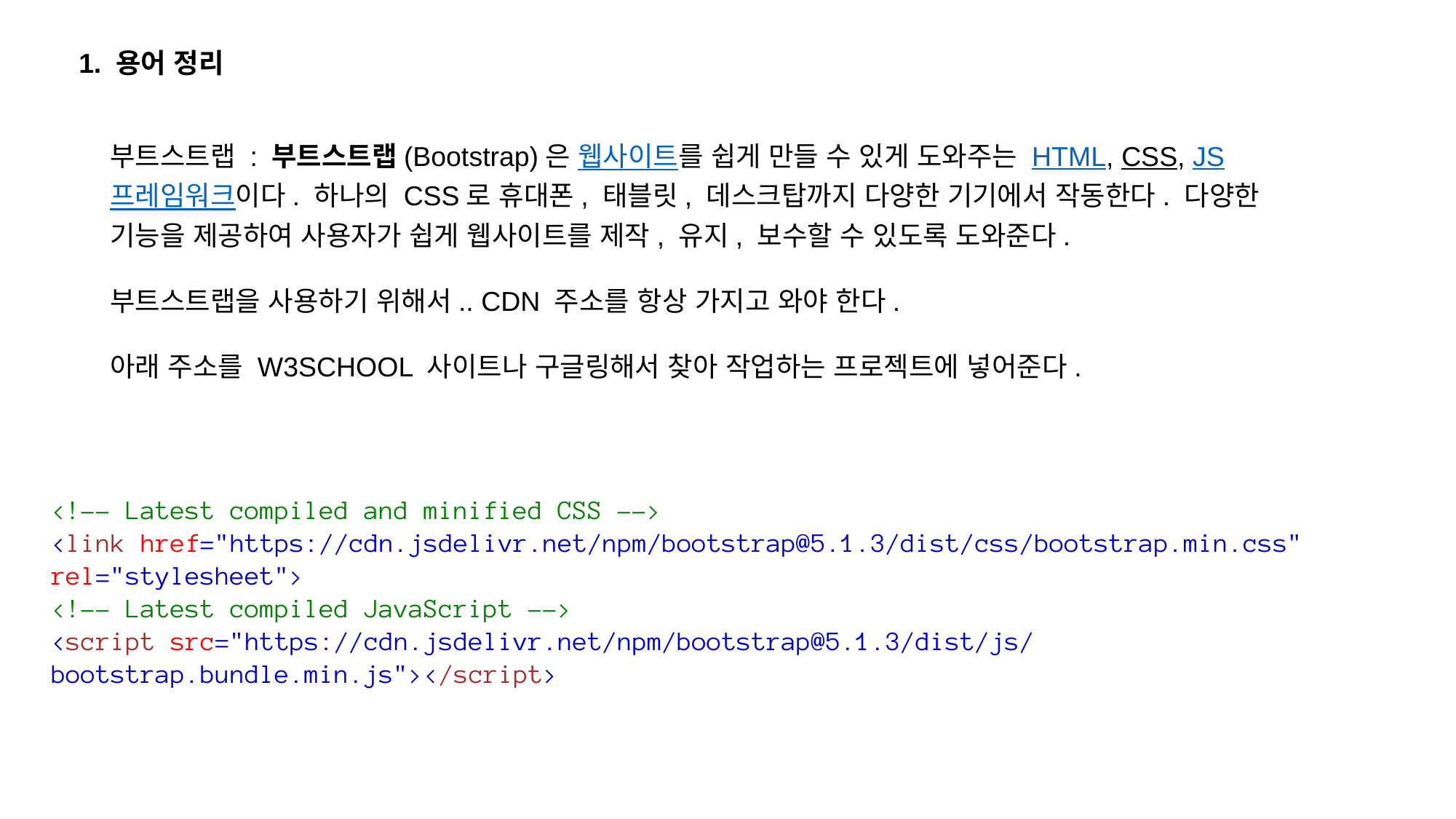

1. 용어 정리
부트스트랩 : 부트스트랩(Bootstrap)은 웹사이트를 쉽게 만들 수 있게 도와주는 HTML, CSS, JS 프레임워크이다. 하나의 CSS로 휴대폰, 태블릿, 데스크탑까지 다양한 기기에서 작동한다. 다양한 기능을 제공하여 사용자가 쉽게 웹사이트를 제작, 유지, 보수할 수 있도록 도와준다.

부트스트랩을 사용하기 위해서.. CDN 주소를 항상 가지고 와야 한다.

아래 주소를 W3SCHOOL 사이트나 구글링해서 찾아 작업하는 프로젝트에 넣어준다.
<!-- Latest compiled and minified CSS -->
<link href="https://cdn.jsdelivr.net/npm/bootstrap@5.1.3/dist/css/bootstrap.min.css" rel="stylesheet">
<!-- Latest compiled JavaScript -->
<script src="https://cdn.jsdelivr.net/npm/bootstrap@5.1.3/dist/js/bootstrap.bundle.min.js"></script>